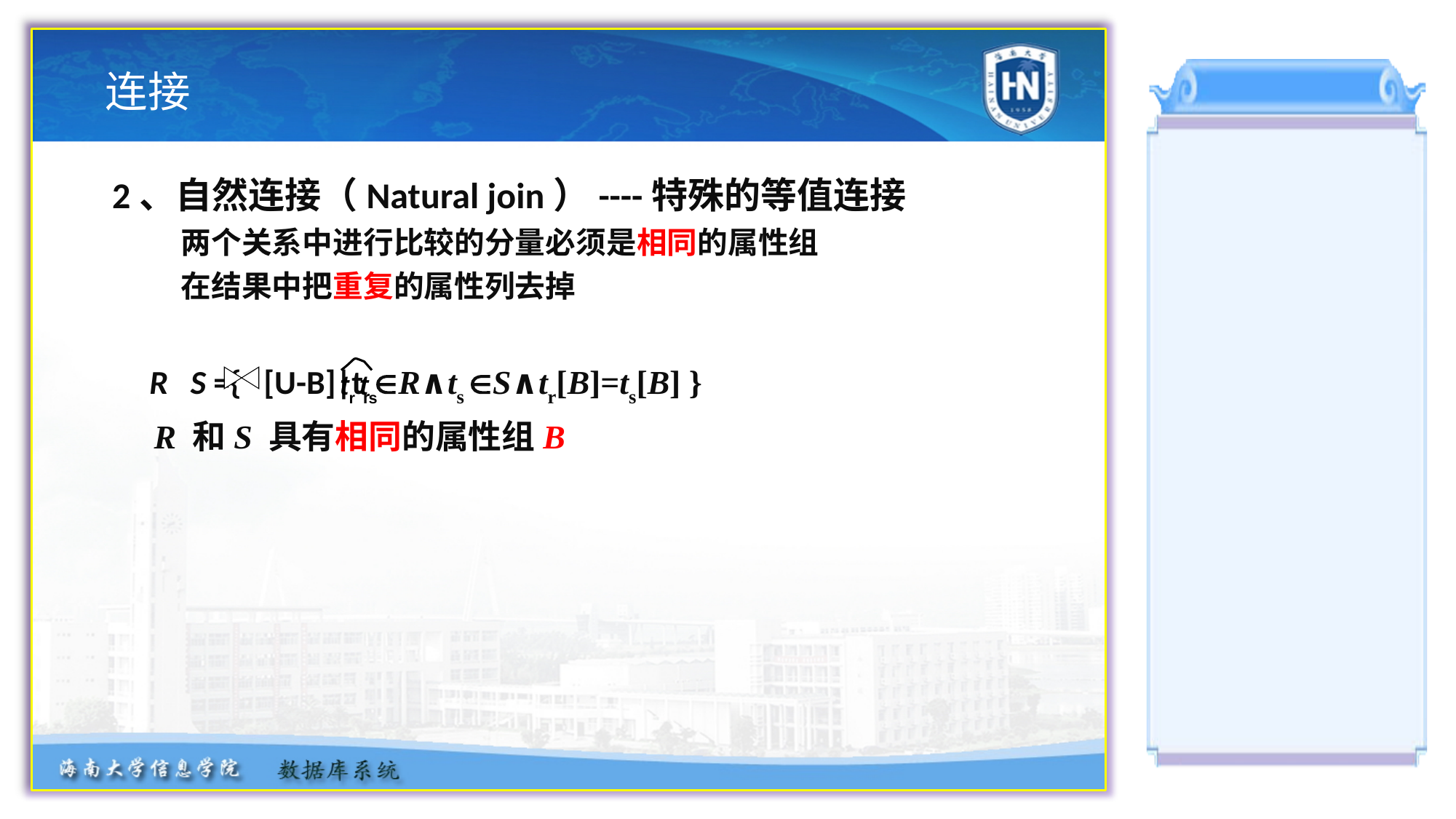

# 连接
2、自然连接（Natural join）----特殊的等值连接
 两个关系中进行比较的分量必须是相同的属性组
 在结果中把重复的属性列去掉

     R   S ={   [U-B]|tr ∈R∧ts ∈S∧tr[B]=ts[B] }
     R 和S 具有相同的属性组B

tr ts